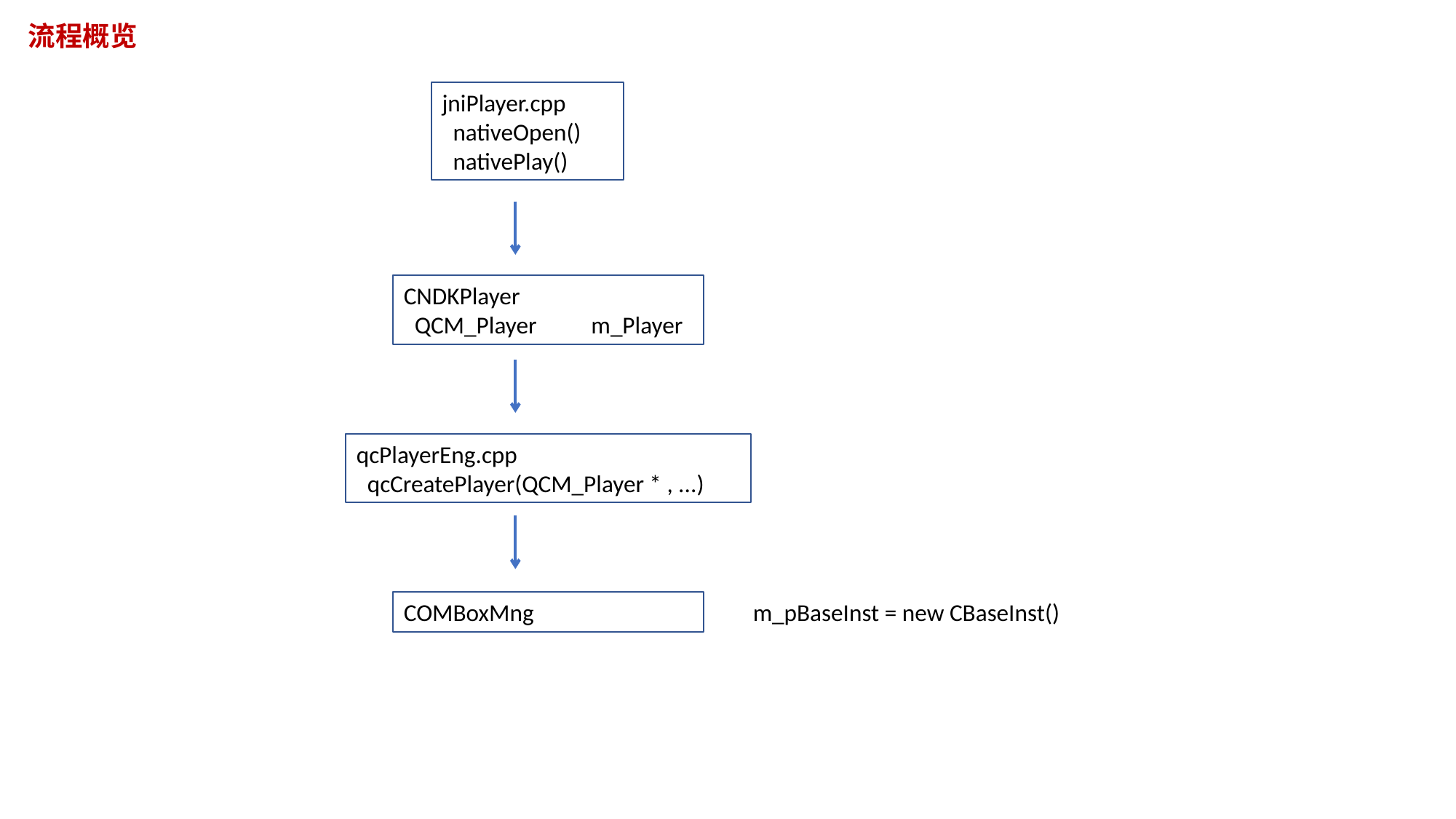

流程概览
jniPlayer.cpp
  nativeOpen()
  nativePlay()
CNDKPlayer
  QCM_Player          m_Player
qcPlayerEng.cpp
  qcCreatePlayer(QCM_Player * , ...)
COMBoxMng
m_pBaseInst = new CBaseInst()